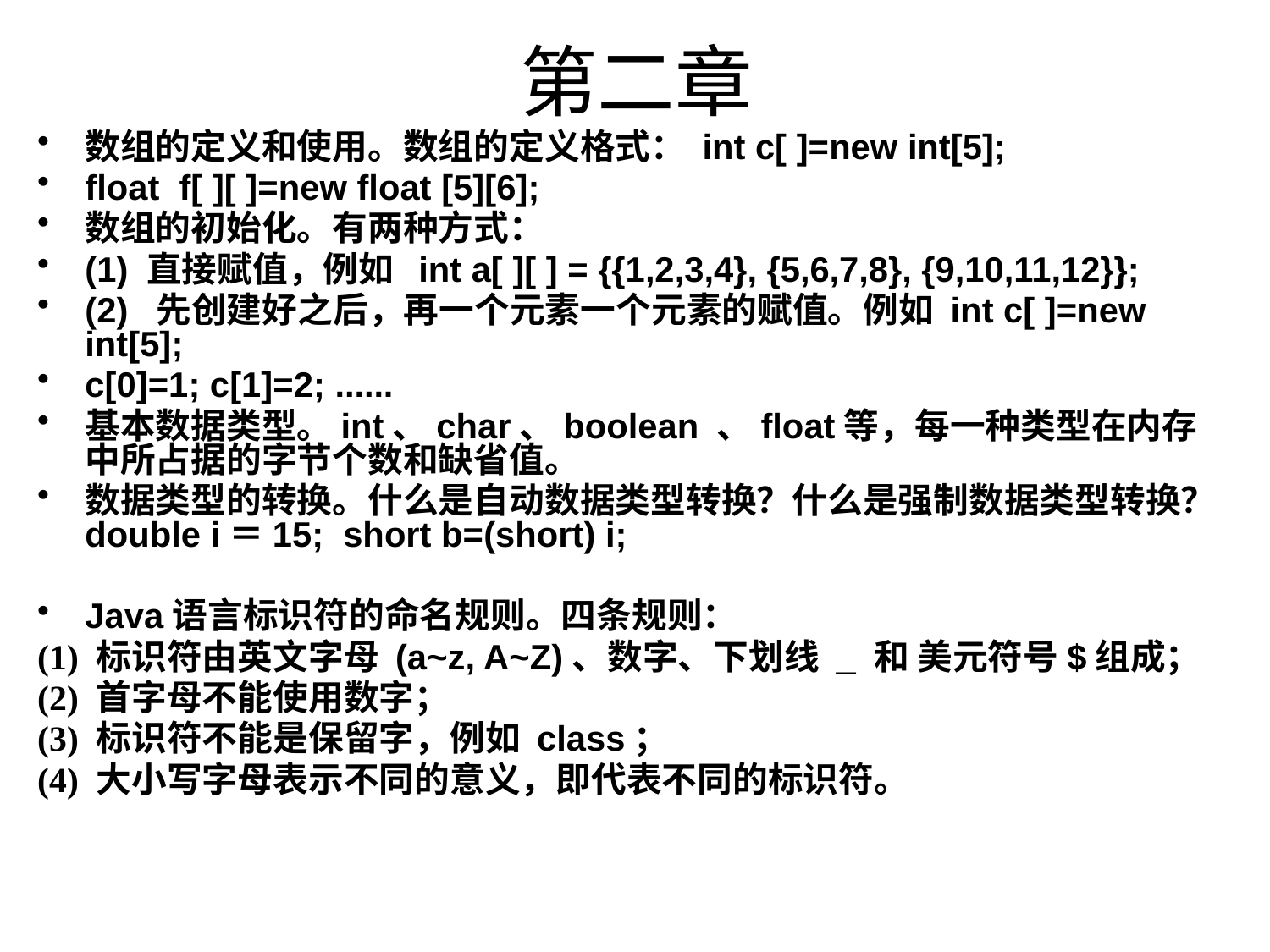

# 第二章
数组的定义和使用。数组的定义格式： int c[ ]=new int[5];
float  f[ ][ ]=new float [5][6];
数组的初始化。有两种方式：
(1) 直接赋值，例如  int a[ ][ ] = {{1,2,3,4}, {5,6,7,8}, {9,10,11,12}};
(2)  先创建好之后，再一个元素一个元素的赋值。例如 int c[ ]=new int[5];
c[0]=1; c[1]=2; ......
基本数据类型。int、char、boolean 、float等，每一种类型在内存中所占据的字节个数和缺省值。
数据类型的转换。什么是自动数据类型转换？什么是强制数据类型转换？ double i＝15;  short b=(short) i;

Java语言标识符的命名规则。四条规则：
(1) 标识符由英文字母 (a~z, A~Z)、数字、下划线 _ 和 美元符号$组成；
(2) 首字母不能使用数字；
(3) 标识符不能是保留字，例如 class；
(4) 大小写字母表示不同的意义，即代表不同的标识符。